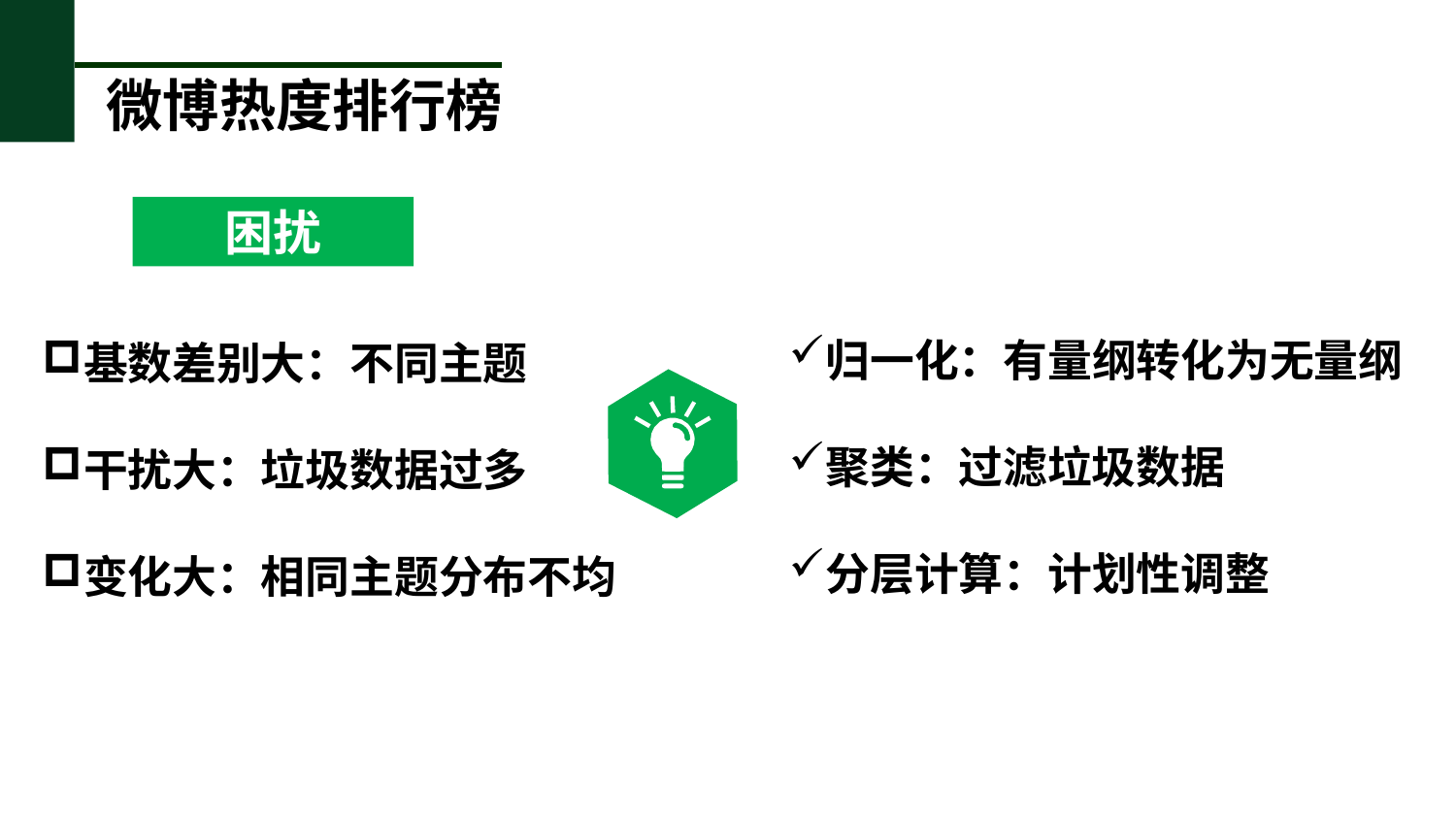

微博热度排行榜
困扰
归一化：有量纲转化为无量纲

聚类：过滤垃圾数据

分层计算：计划性调整

基数差别大：不同主题

干扰大：垃圾数据过多

变化大：相同主题分布不均